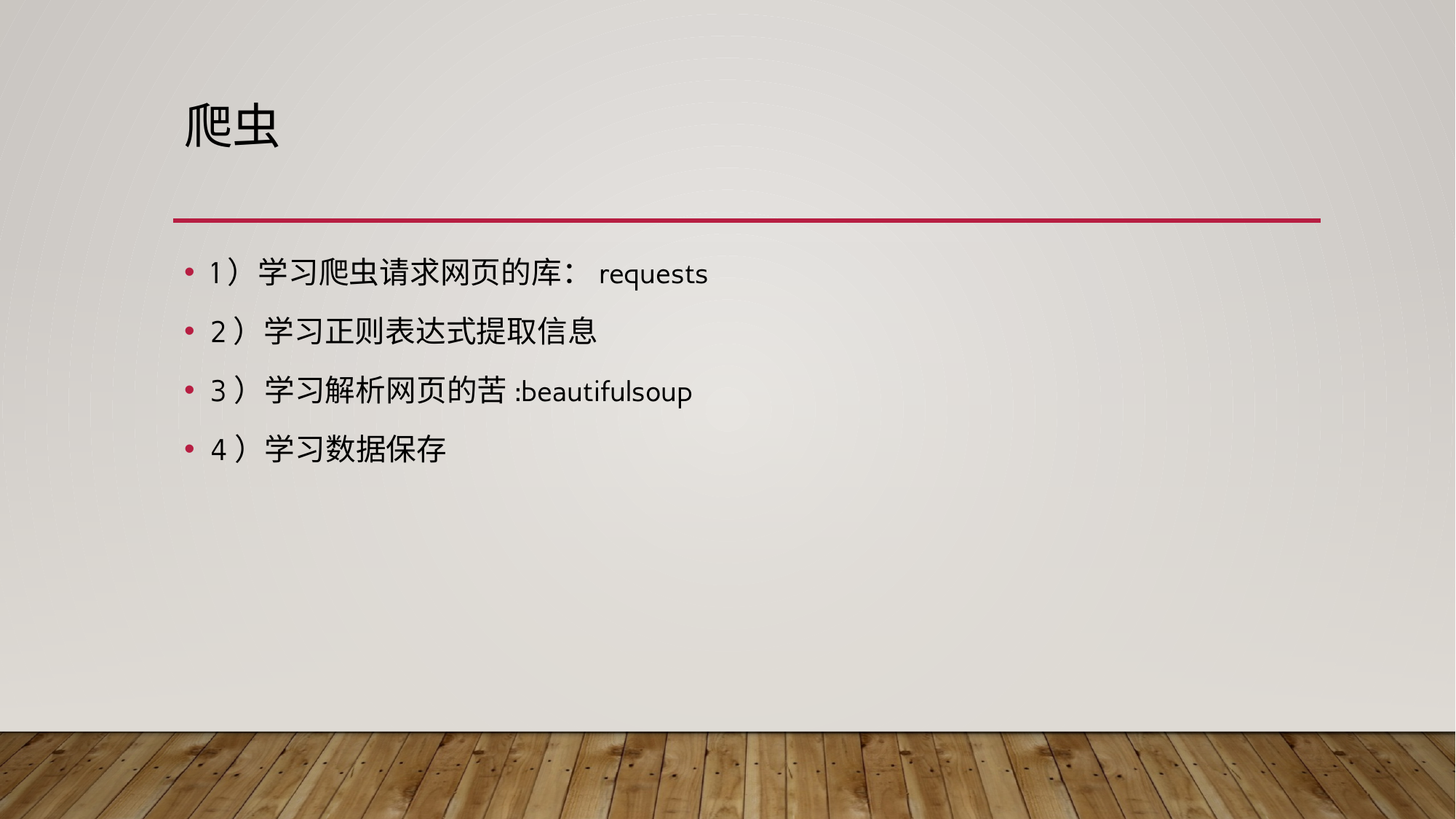

# 爬虫
1）学习爬虫请求网页的库：requests
2）学习正则表达式提取信息
3）学习解析网页的苦:beautifulsoup
4）学习数据保存